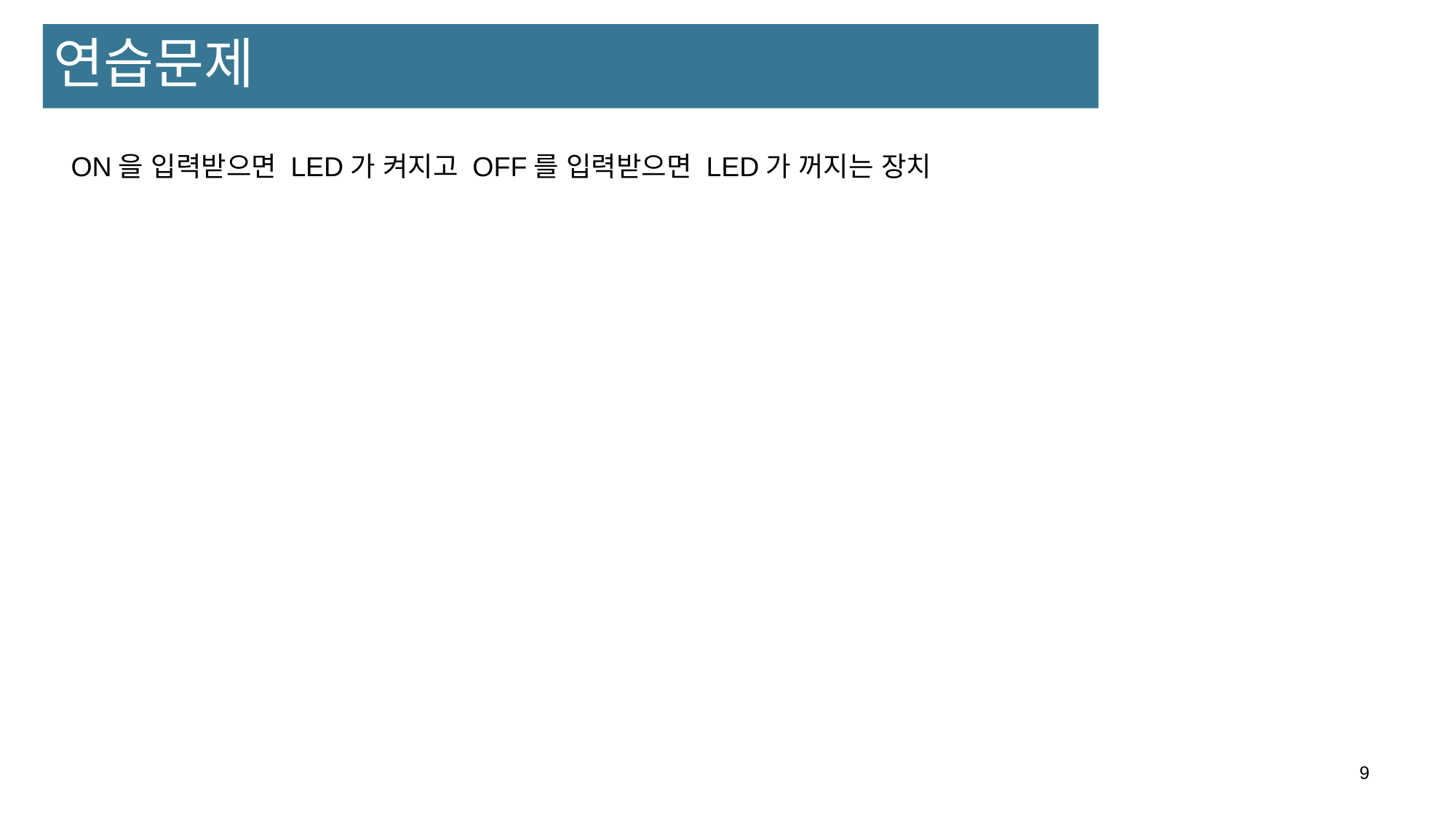

연습문제
ON을 입력받으면 LED가 켜지고 OFF를 입력받으면 LED가 꺼지는 장치